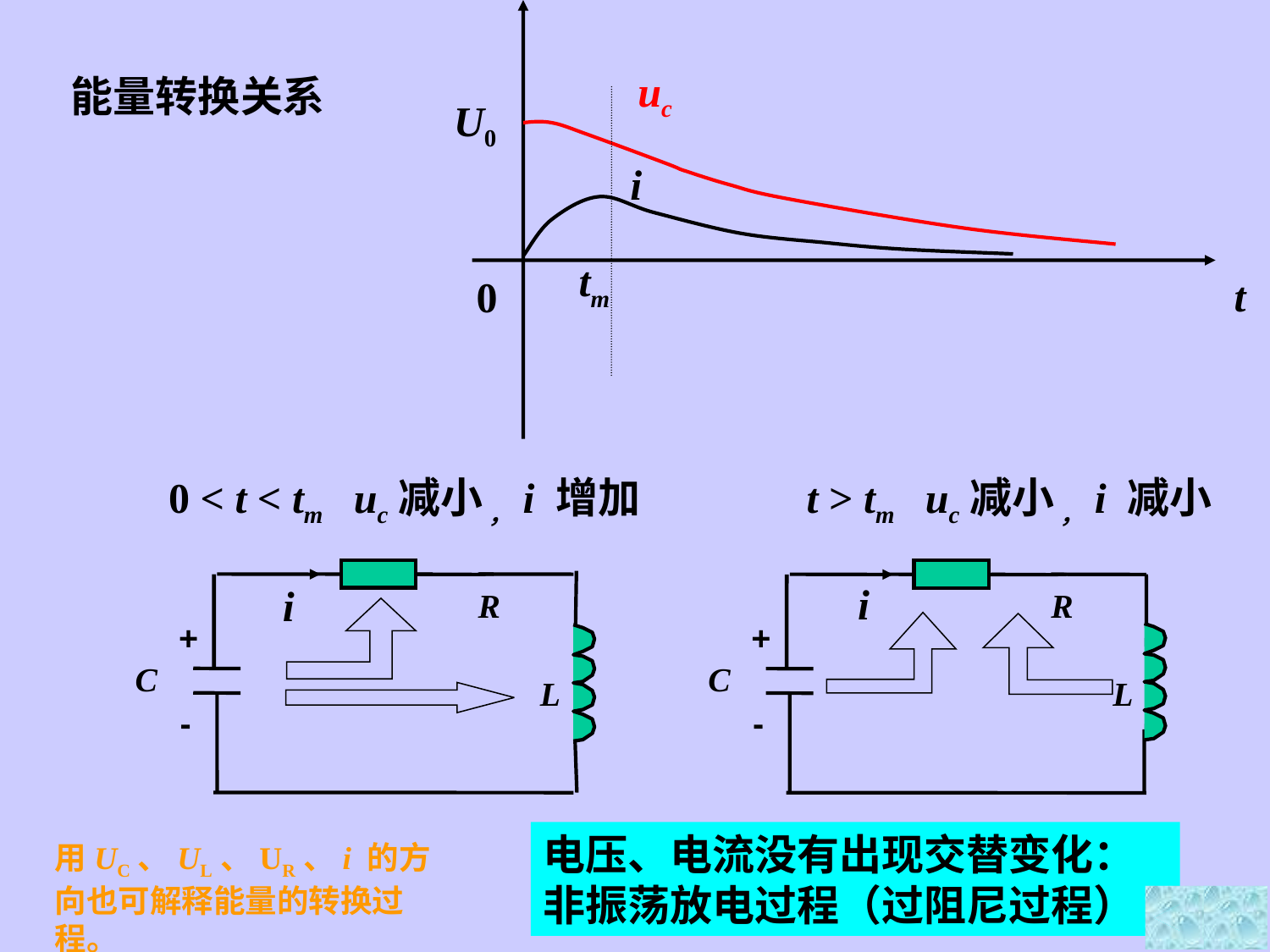

uc
U0

t

i

tm
0
能量转换关系
0 < t < tm     uc减小 ，i 增加
t > tm     uc减小 ，i 减小

R

+

C

L

-

i

R

+

C

L

-

i
电压、电流没有出现交替变化：非振荡放电过程（过阻尼过程）
用UC、UL、UR、i 的方向也可解释能量的转换过程。